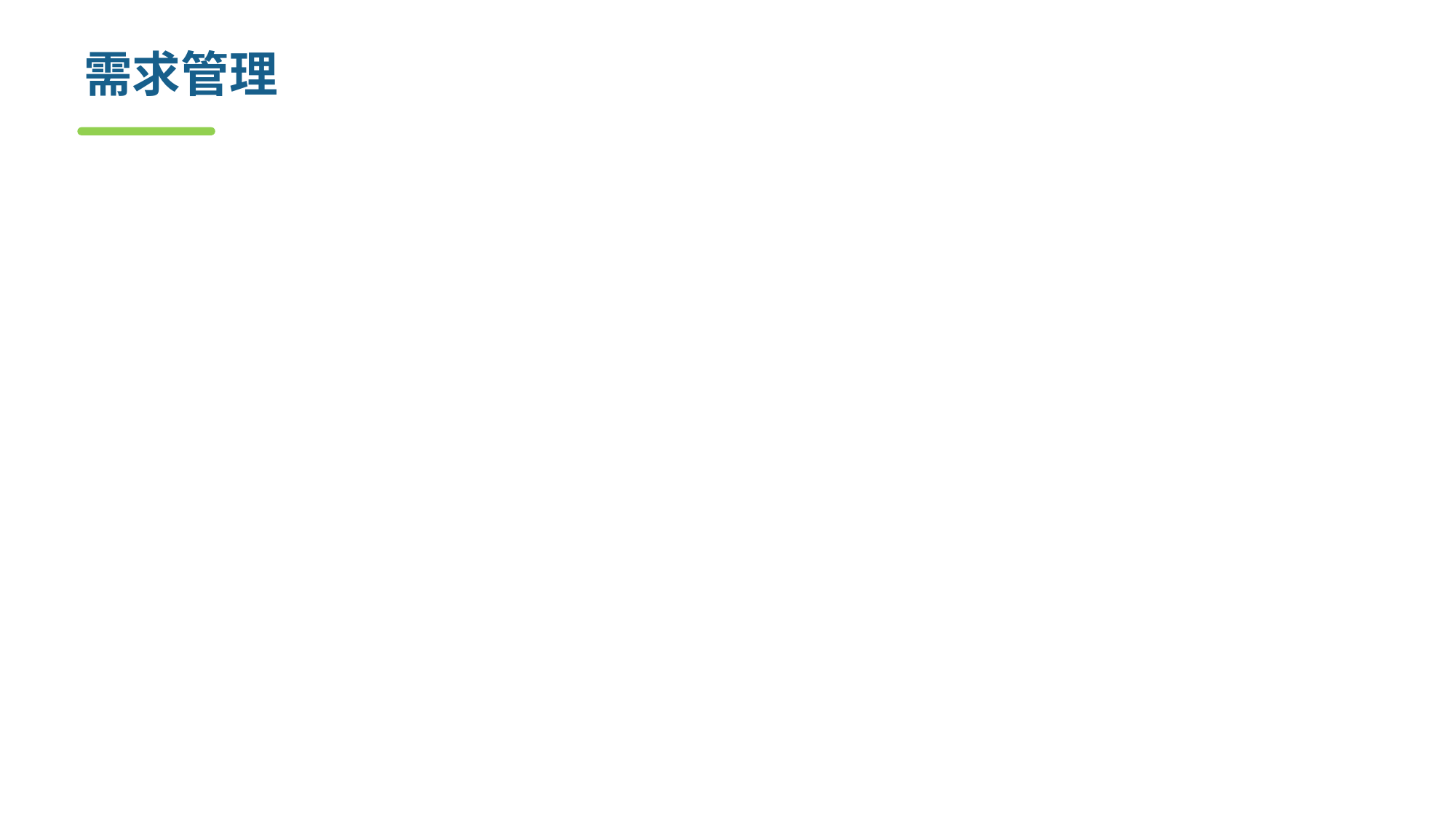

# 需求管理
1）定义需求基线
2）需求变更控制和版本控制（建立新的需求基线）
3）需求跟踪

183